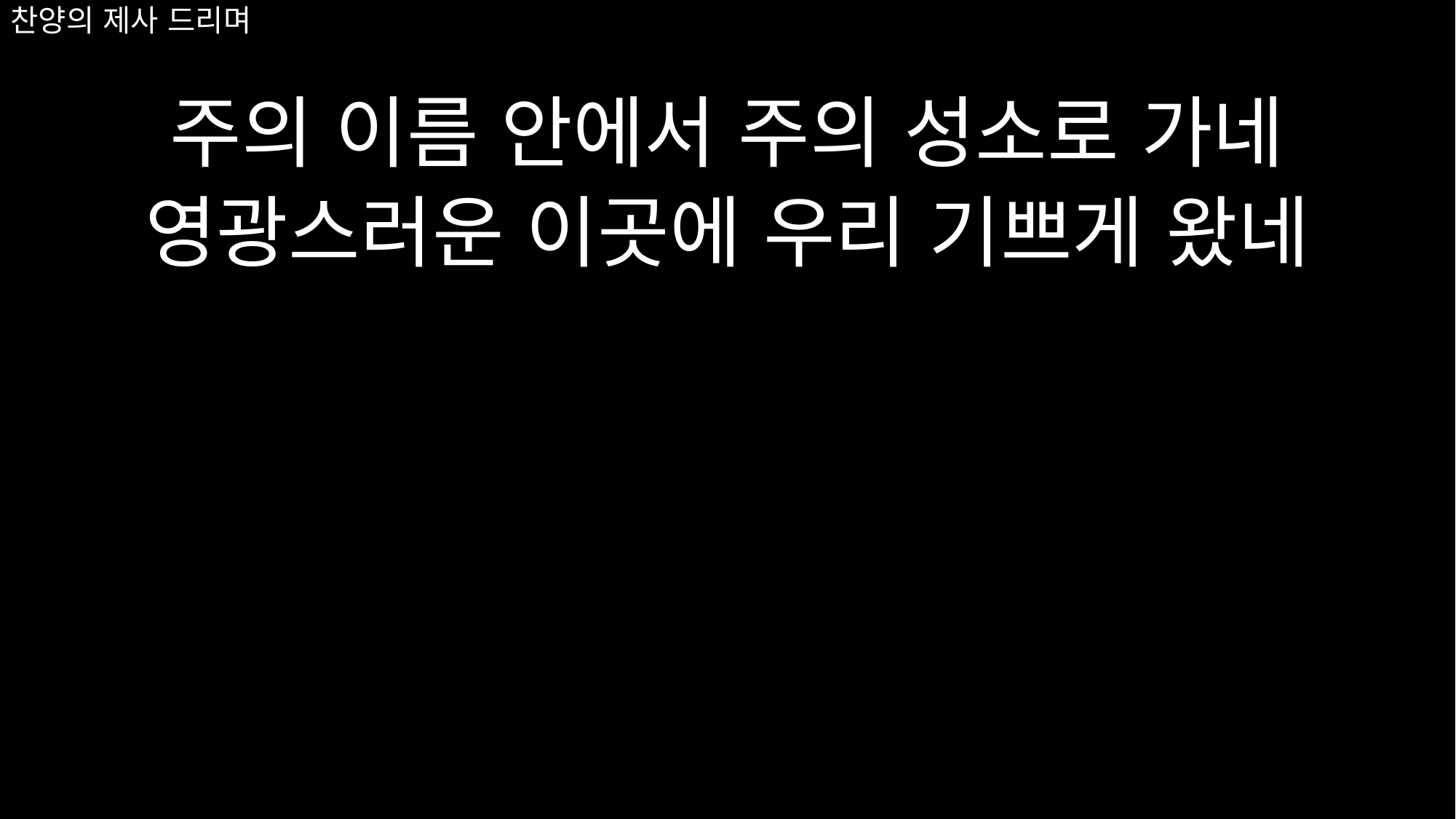

# 찬양의 제사 드리며
주의 이름 안에서 주의 성소로 가네
영광스러운 이곳에 우리 기쁘게 왔네